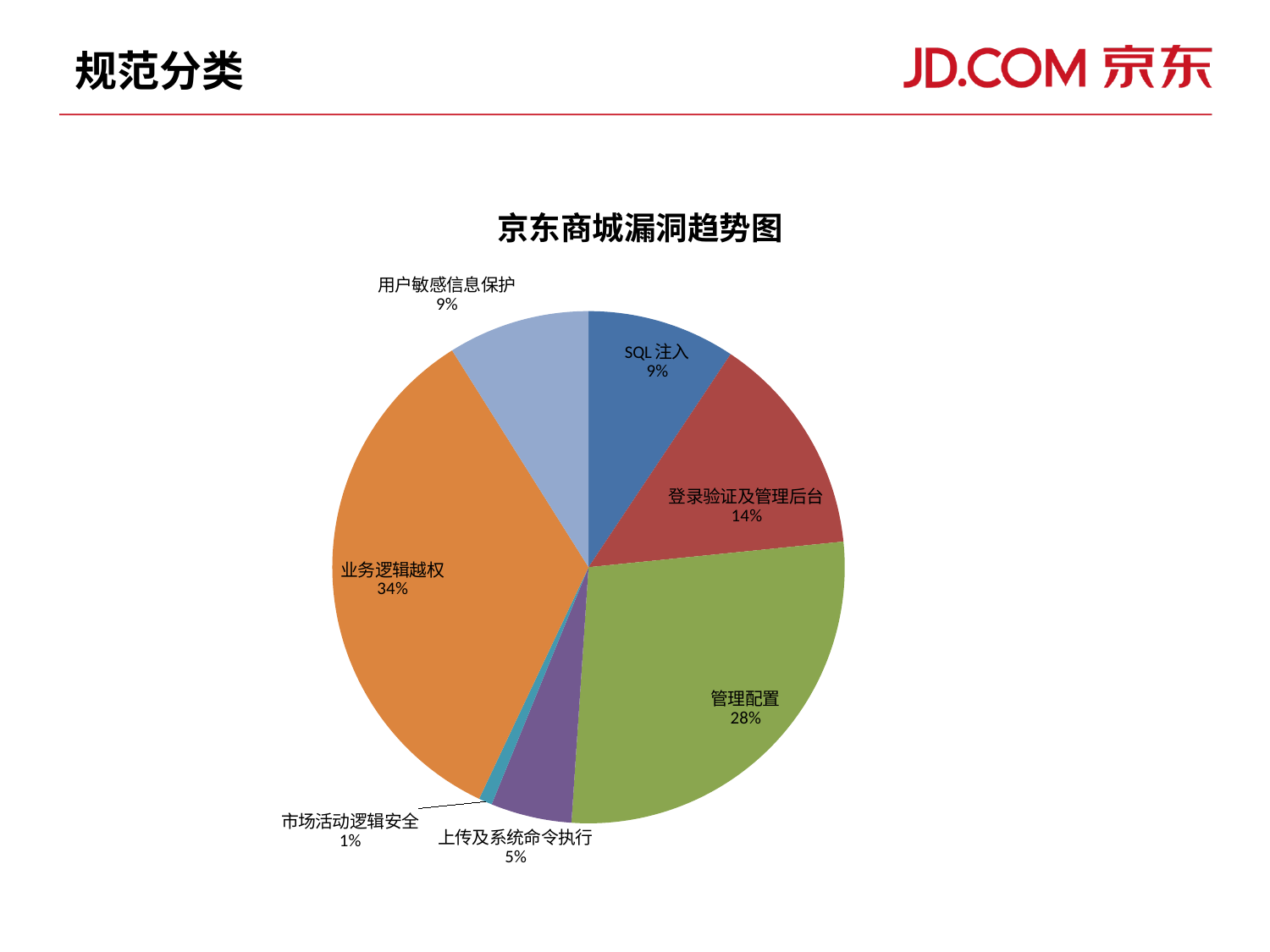

# 规范分类

### Chart

| Category |
|---|

### Chart: 京东商城漏洞趋势图

| Category | 漏洞数量 |
|---|---|
| SQL注入 | 22.0 |
| 登录验证及管理后台 | 33.0 |
| 管理配置 | 65.0 |
| 上传及系统命令执行 | 12.0 |
| 市场活动逻辑安全 | 2.0 |
| 业务逻辑越权 | 80.0 |
| 用户敏感信息保护 | 21.0 |